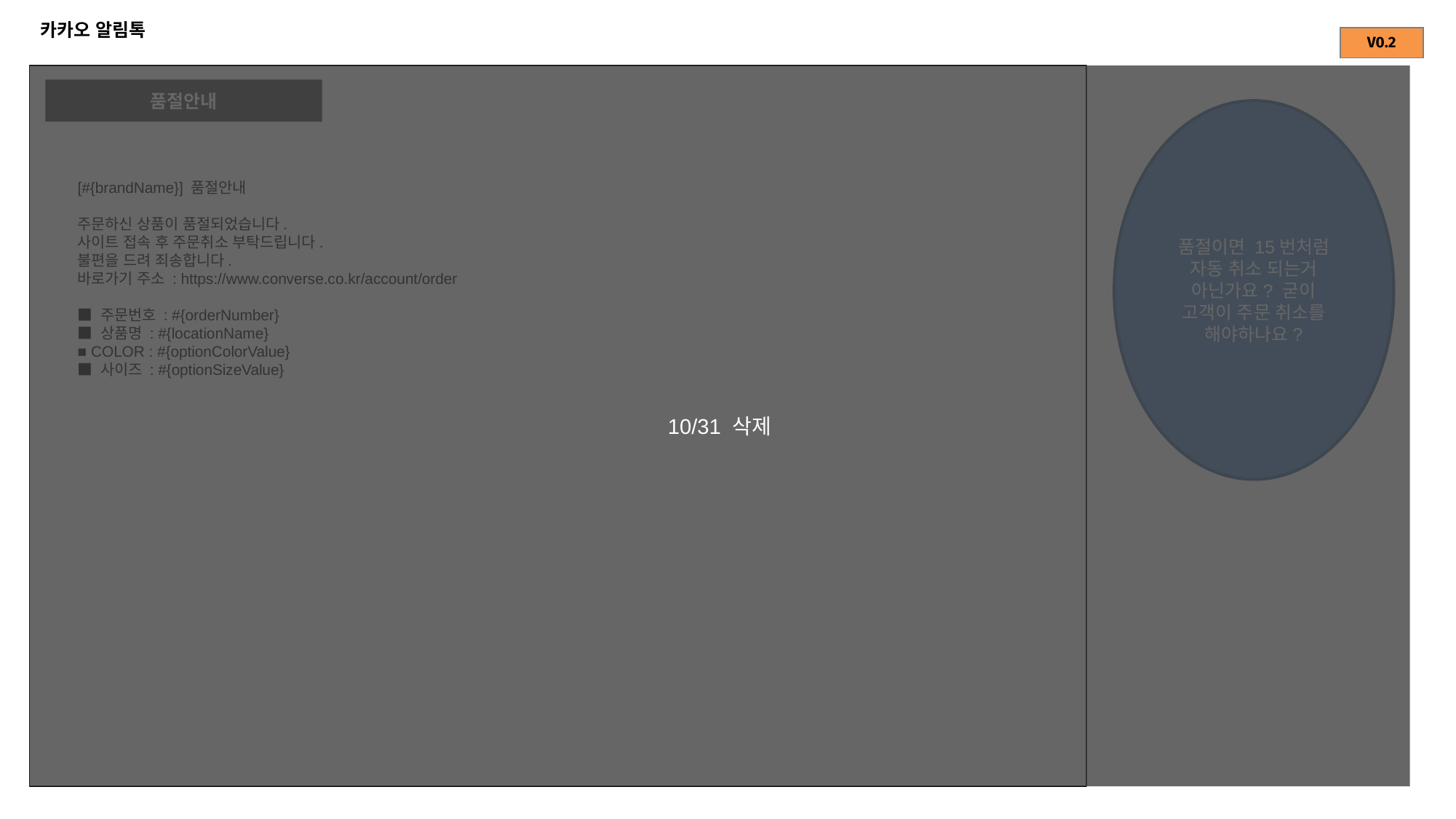

# 카카오 알림톡
| V0.2 |
| --- |

10/31 삭제
품절안내
품절이면 15번처럼 자동 취소 되는거 아닌가요? 굳이 고객이 주문 취소를 해야하나요?
[#{brandName}] 품절안내

주문하신 상품이 품절되었습니다.
사이트 접속 후 주문취소 부탁드립니다.
불편을 드려 죄송합니다.
바로가기 주소 : https://www.converse.co.kr/account/order

■ 주문번호 : #{orderNumber}
■ 상품명 : #{locationName}
■ COLOR : #{optionColorValue}
■ 사이즈 : #{optionSizeValue}